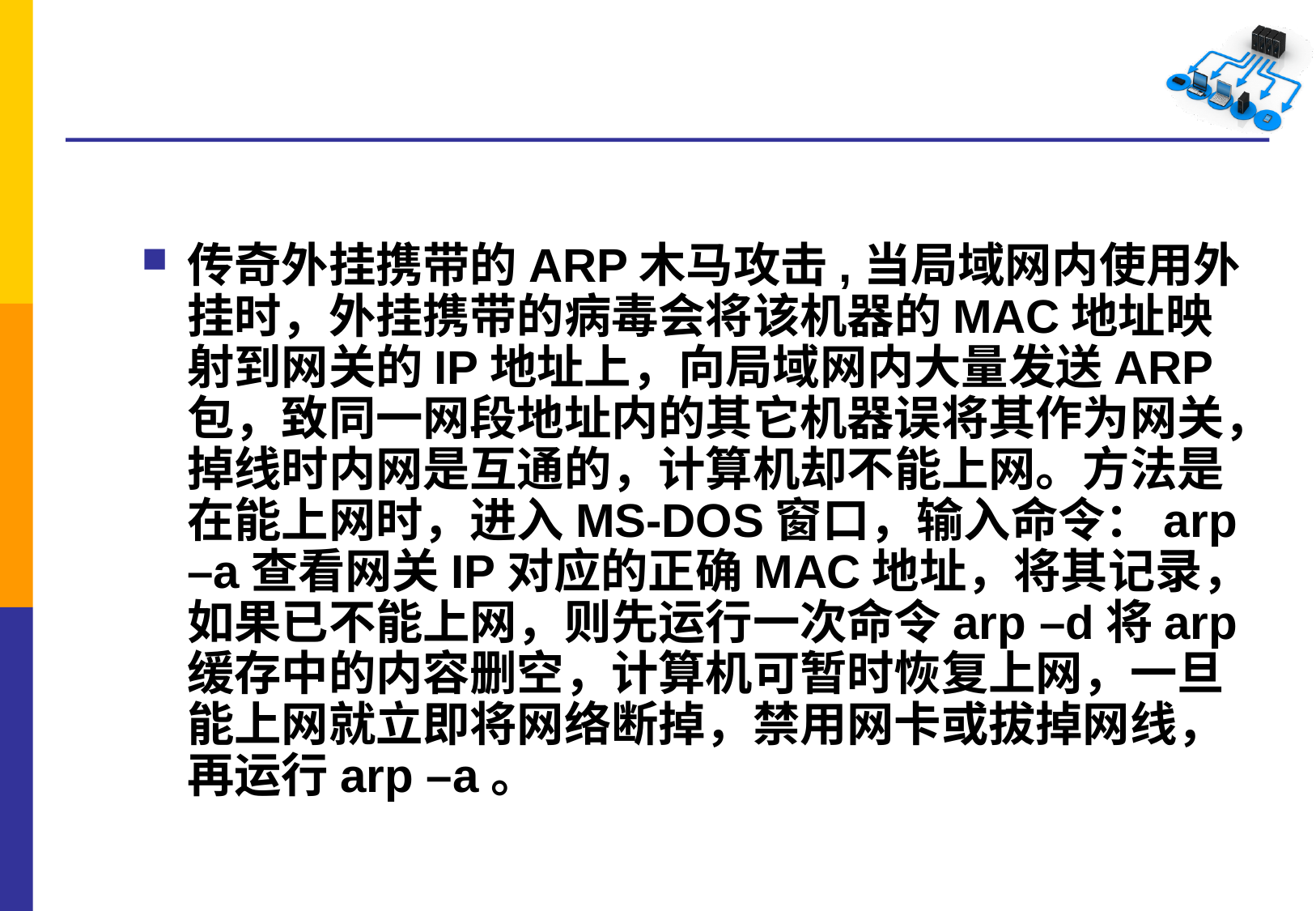

#
传奇外挂携带的ARP木马攻击,当局域网内使用外挂时，外挂携带的病毒会将该机器的MAC地址映射到网关的IP地址上，向局域网内大量发送ARP包，致同一网段地址内的其它机器误将其作为网关，掉线时内网是互通的，计算机却不能上网。方法是在能上网时，进入MS-DOS窗口，输入命令：arp –a查看网关IP对应的正确MAC地址，将其记录，如果已不能上网，则先运行一次命令arp –d将arp缓存中的内容删空，计算机可暂时恢复上网，一旦能上网就立即将网络断掉，禁用网卡或拔掉网线，再运行arp –a。